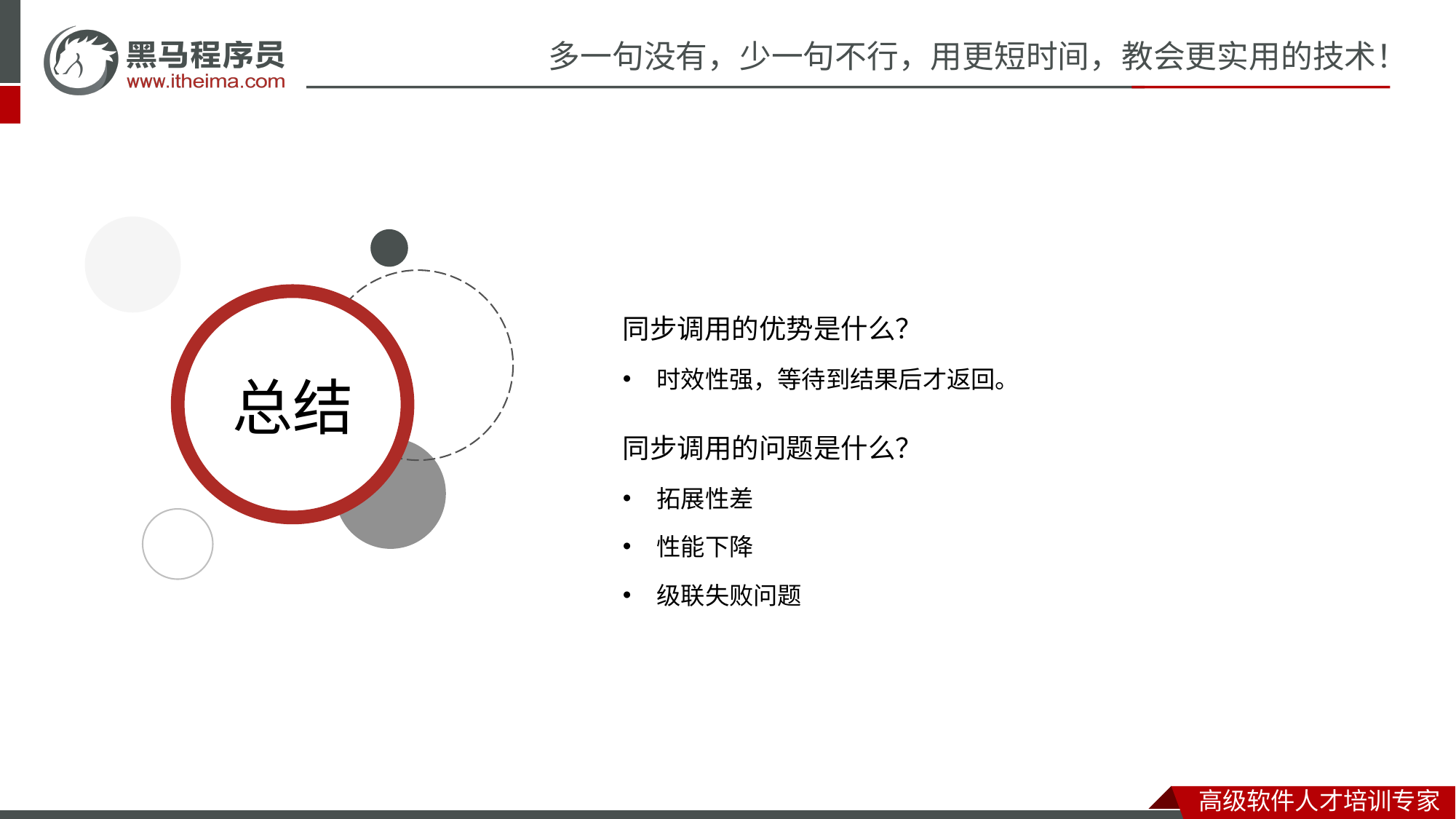

同步调用的优势是什么？
时效性强，等待到结果后才返回。
同步调用的问题是什么？
拓展性差
性能下降
级联失败问题